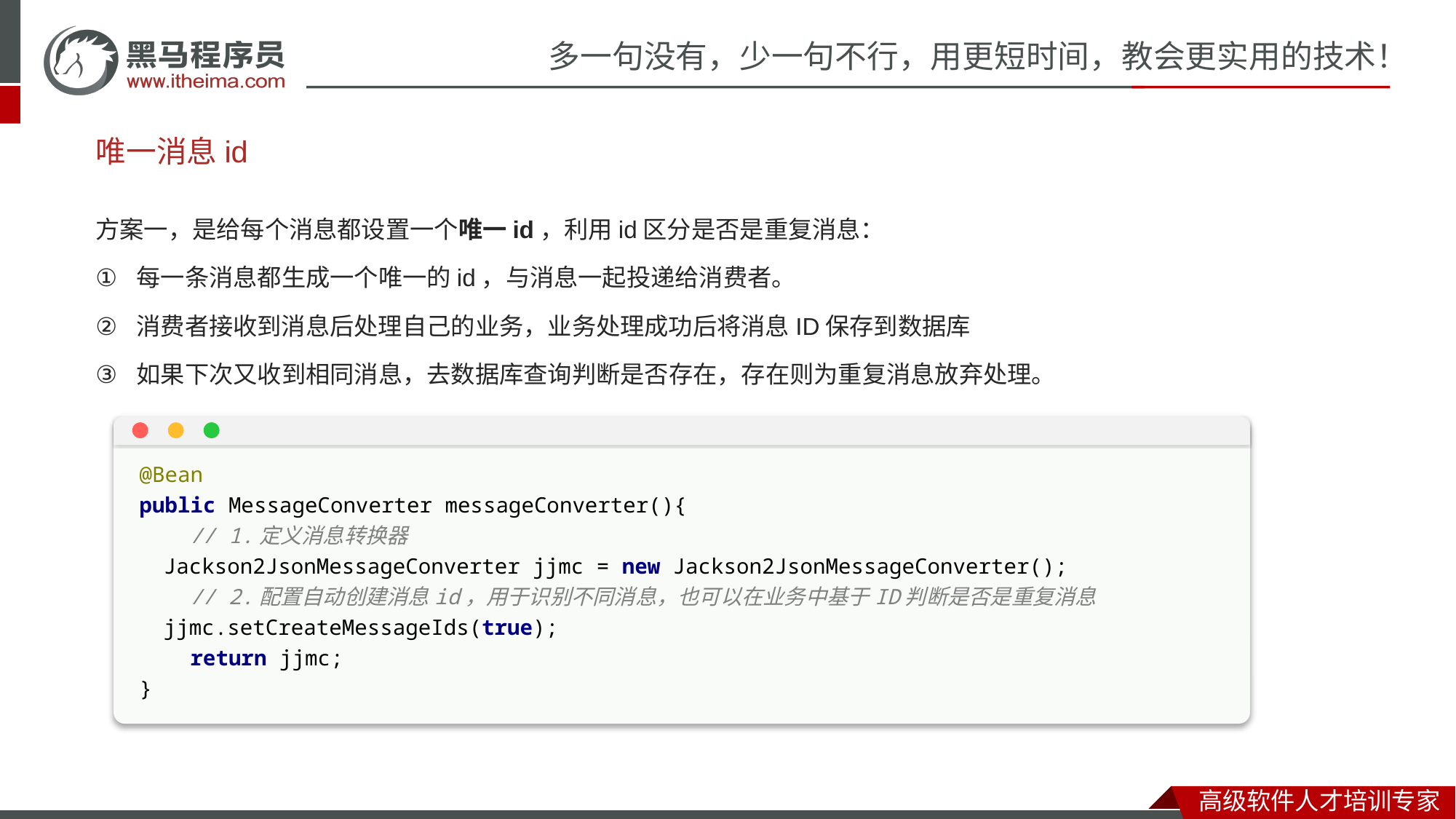

# 唯一消息id
方案一，是给每个消息都设置一个唯一id，利用id区分是否是重复消息：
每一条消息都生成一个唯一的id，与消息一起投递给消费者。
消费者接收到消息后处理自己的业务，业务处理成功后将消息ID保存到数据库
如果下次又收到相同消息，去数据库查询判断是否存在，存在则为重复消息放弃处理。

@Bean
public MessageConverter messageConverter(){
    // 1.定义消息转换器
    Jackson2JsonMessageConverter jjmc = new Jackson2JsonMessageConverter();
    // 2.配置自动创建消息id，用于识别不同消息，也可以在业务中基于ID判断是否是重复消息
    jjmc.setCreateMessageIds(true);
    return jjmc;
}